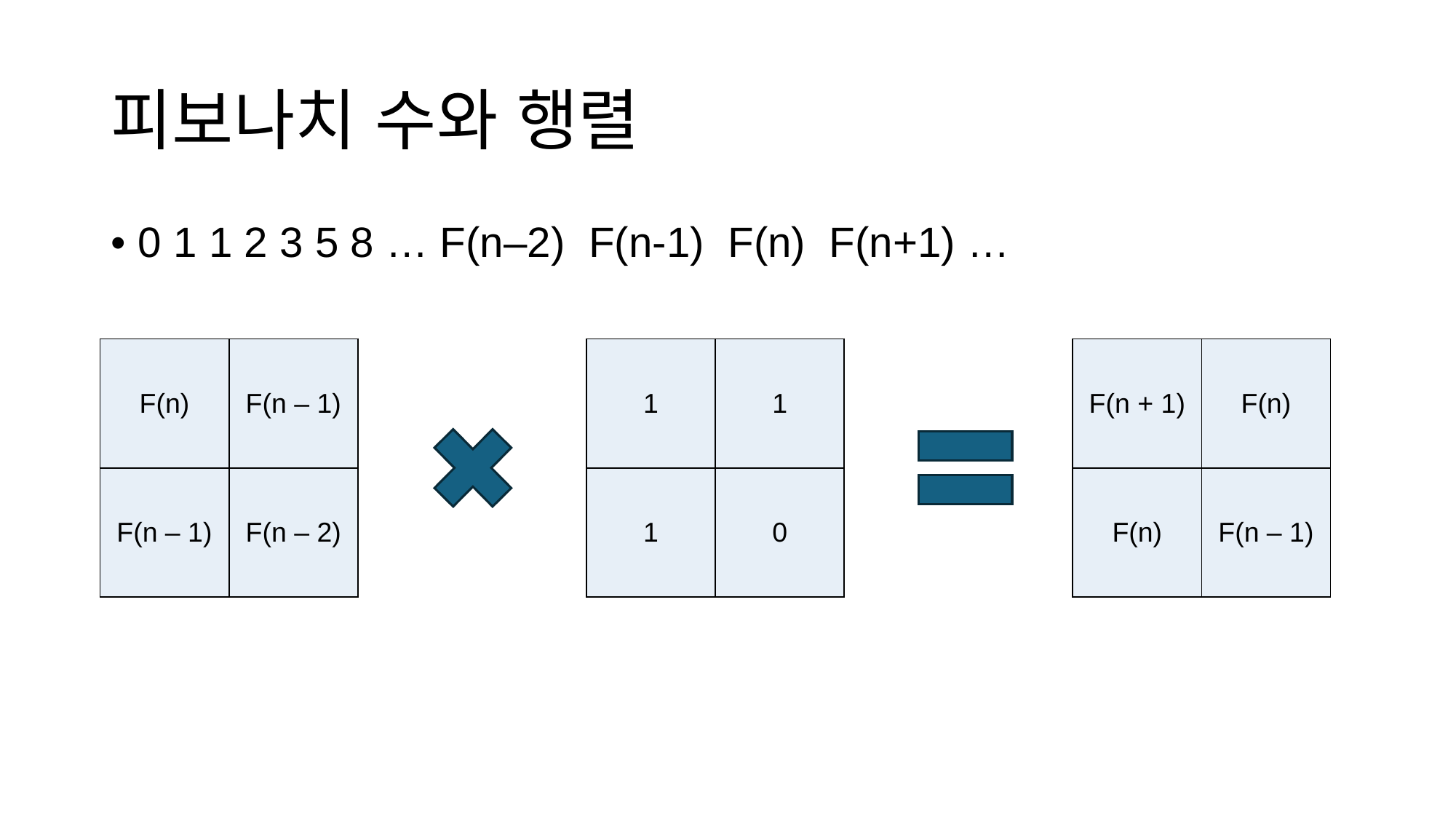

# 피보나치 수와 행렬
0 1 1 2 3 5 8 … F(n–2)  F(n-1)  F(n)  F(n+1) …
| F(n) | F(n – 1) |
| --- | --- |
| F(n – 1) | F(n – 2) |
| 1 | 1 |
| --- | --- |
| 1 | 0 |
| F(n + 1) | F(n) |
| --- | --- |
| F(n) | F(n – 1) |